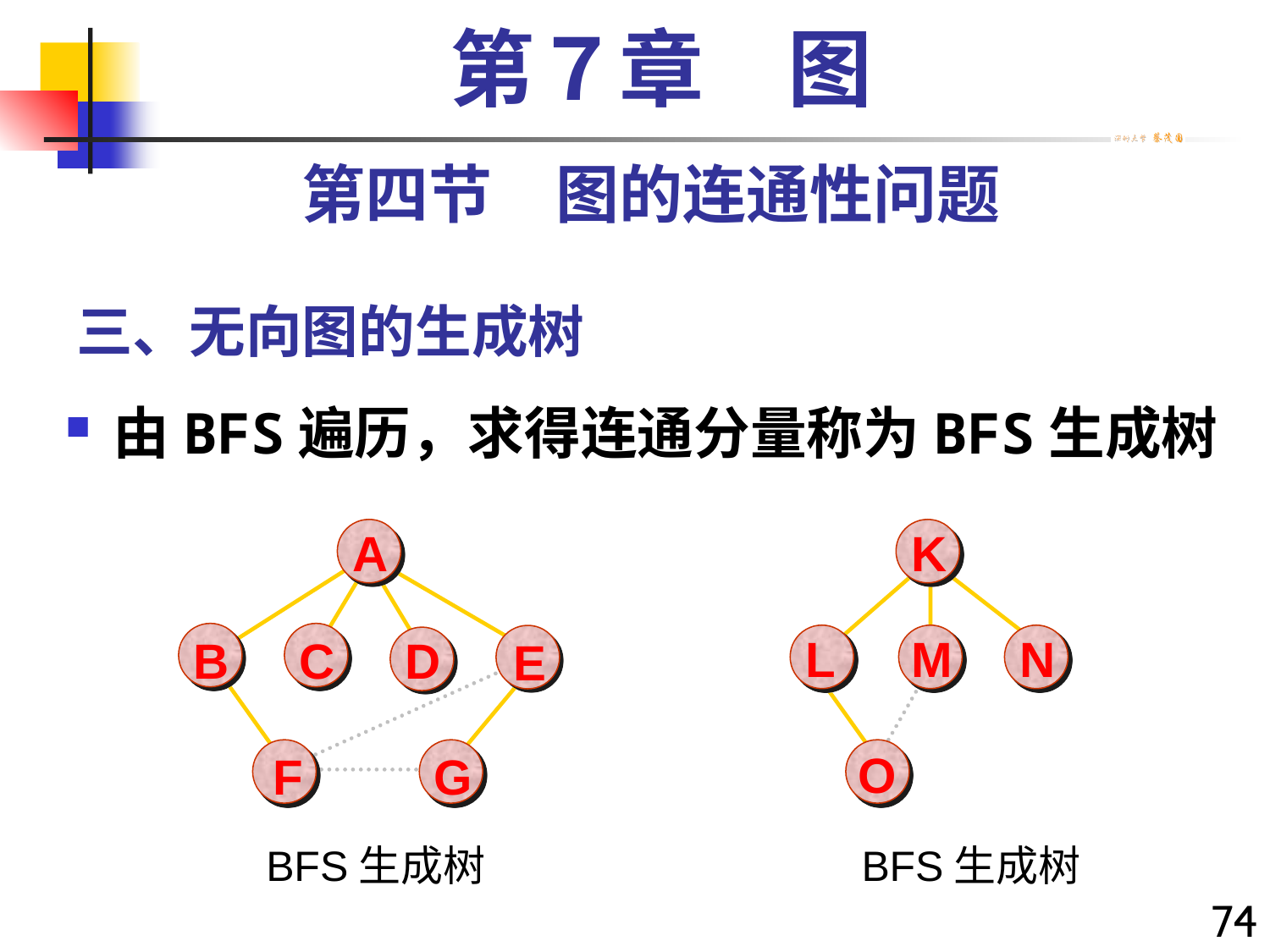

第７章　图
第四节　图的连通性问题
# 三、无向图的生成树
由BFS遍历，求得连通分量称为BFS生成树
A
K

L
M
N

B

C
D

E

O

F

G

BFS生成树
BFS生成树
74